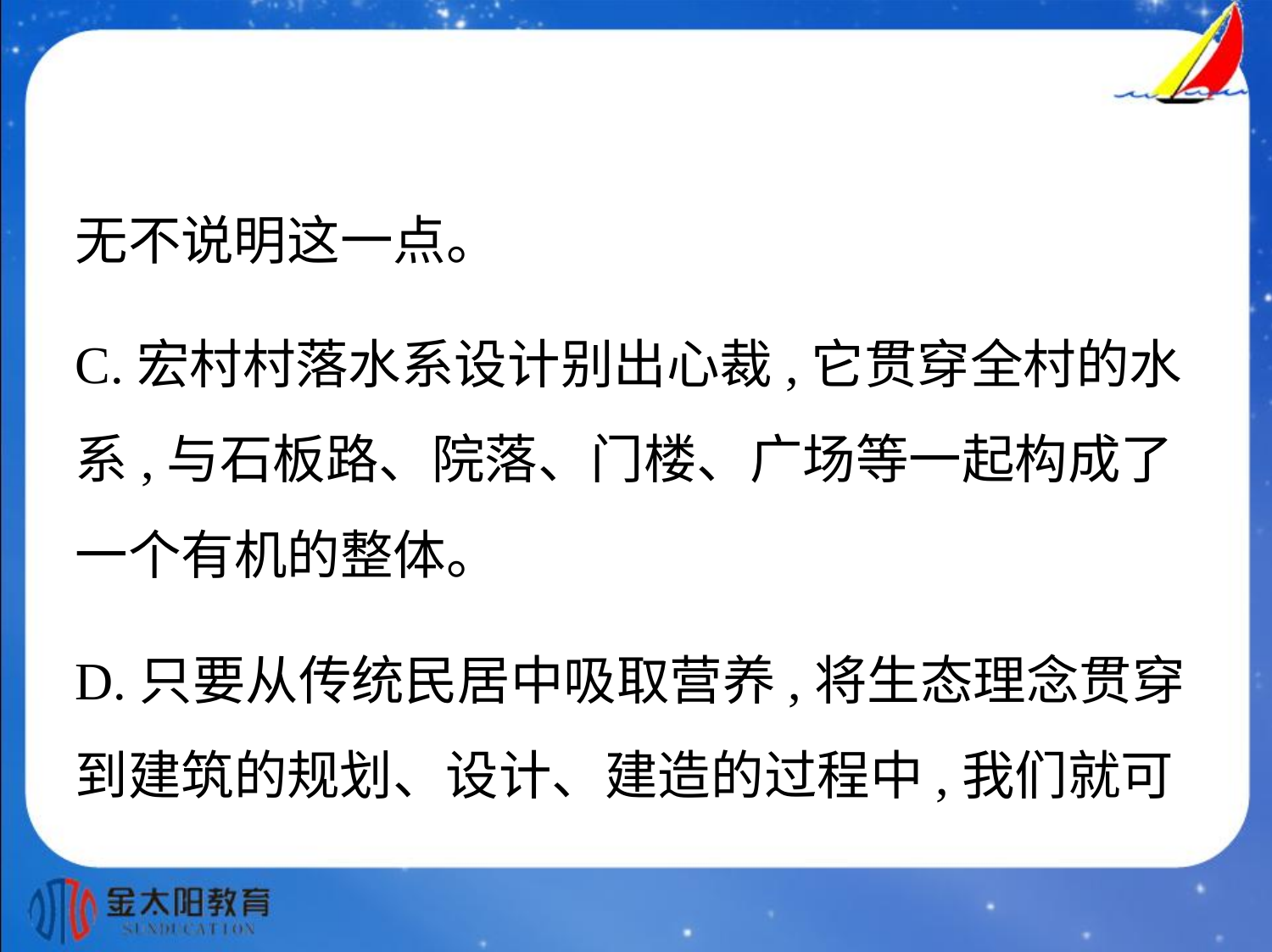

无不说明这一点。
C.宏村村落水系设计别出心裁,它贯穿全村的水
系,与石板路、院落、门楼、广场等一起构成了
一个有机的整体。
D.只要从传统民居中吸取营养,将生态理念贯穿
到建筑的规划、设计、建造的过程中,我们就可